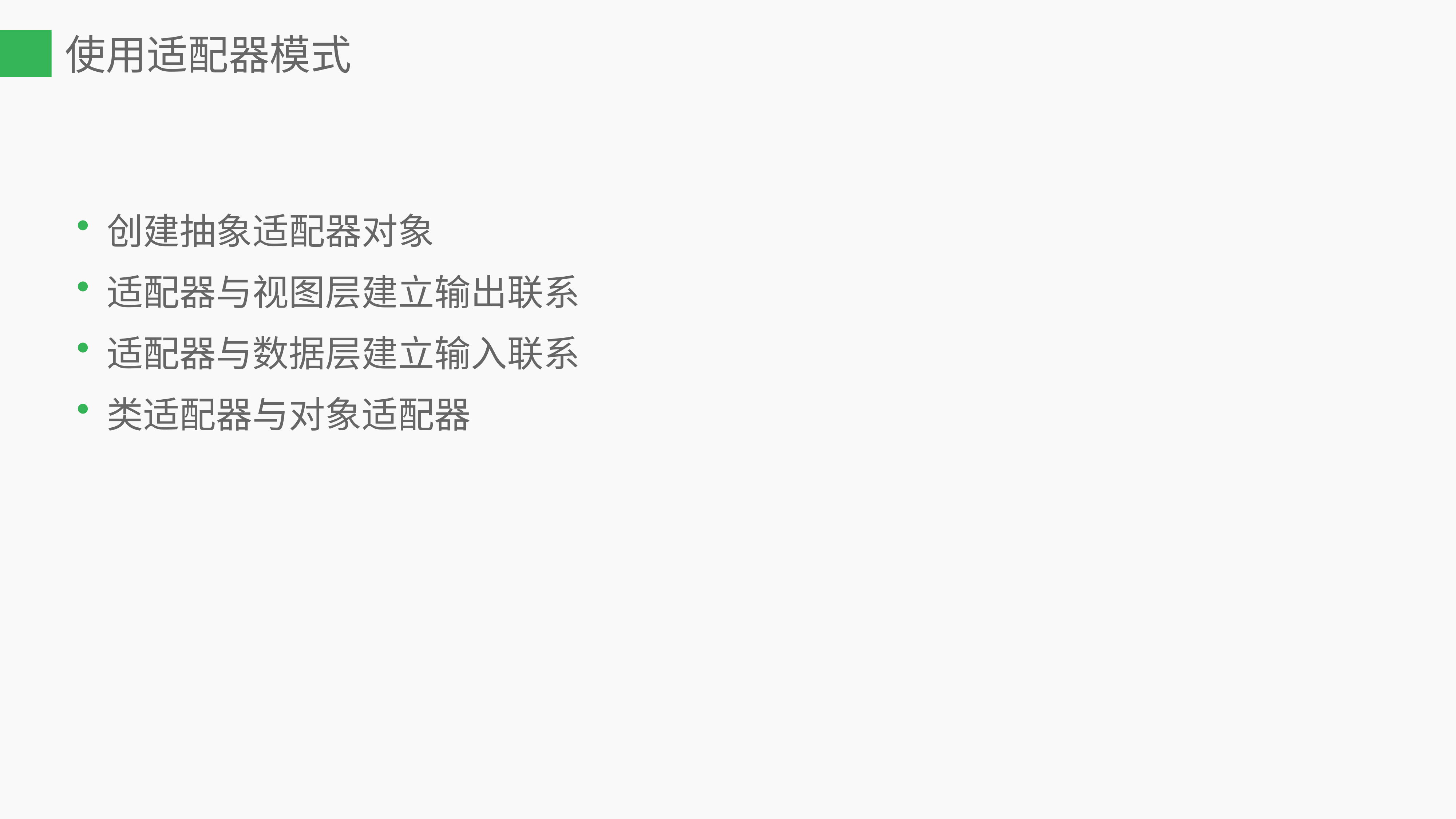

使用适配器模式

创建抽象适配器对象
适配器与视图层建立输出联系
适配器与数据层建立输入联系
类适配器与对象适配器